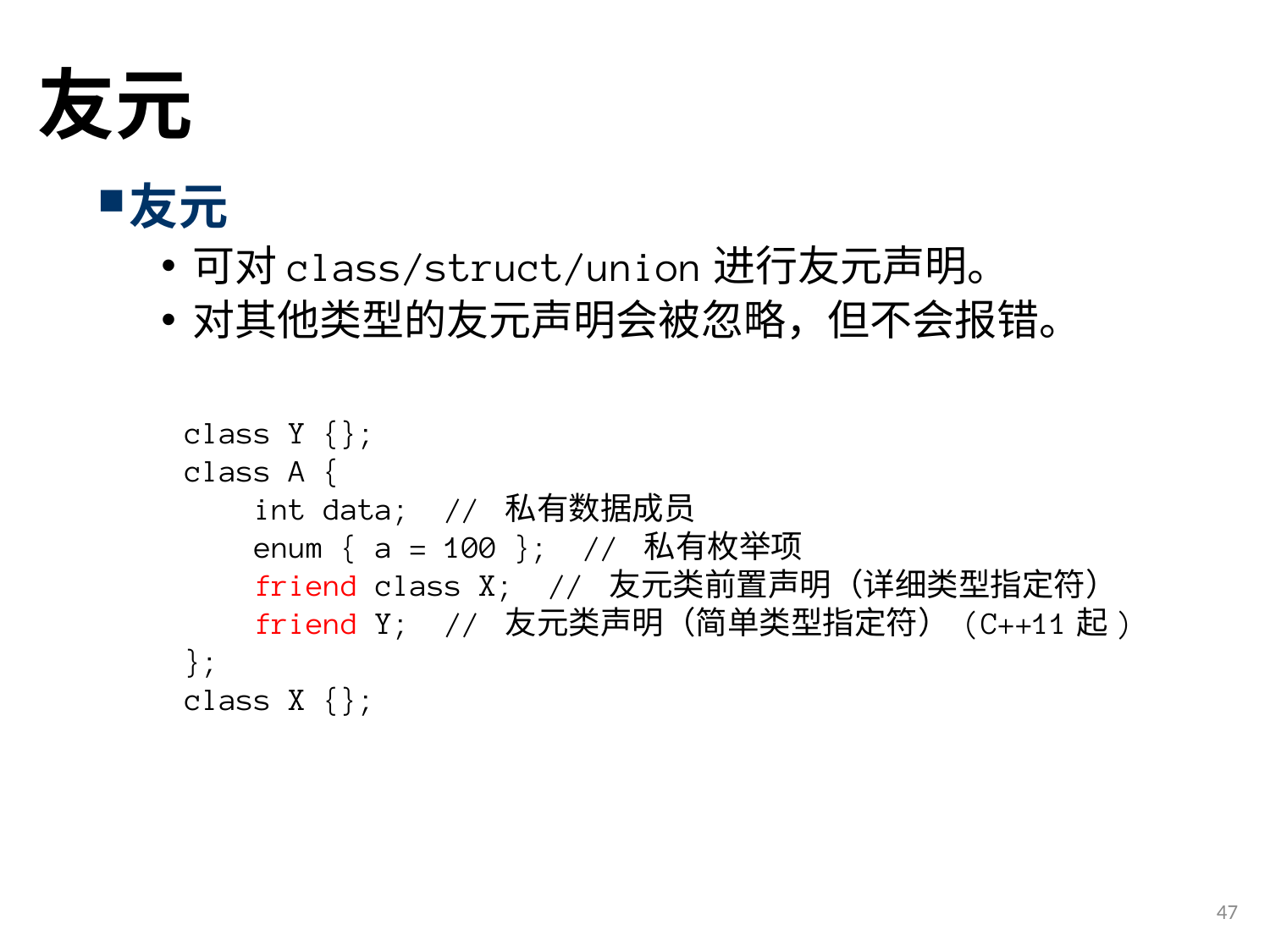

# 友元
友元
可对class/struct/union进行友元声明。
对其他类型的友元声明会被忽略，但不会报错。
class Y {};
class A {
    int data;  // 私有数据成员
    enum { a = 100 };  // 私有枚举项
    friend class X;  // 友元类前置声明（详细类型指定符）
    friend Y;  // 友元类声明（简单类型指定符） (C++11起)
};
class X {};
47